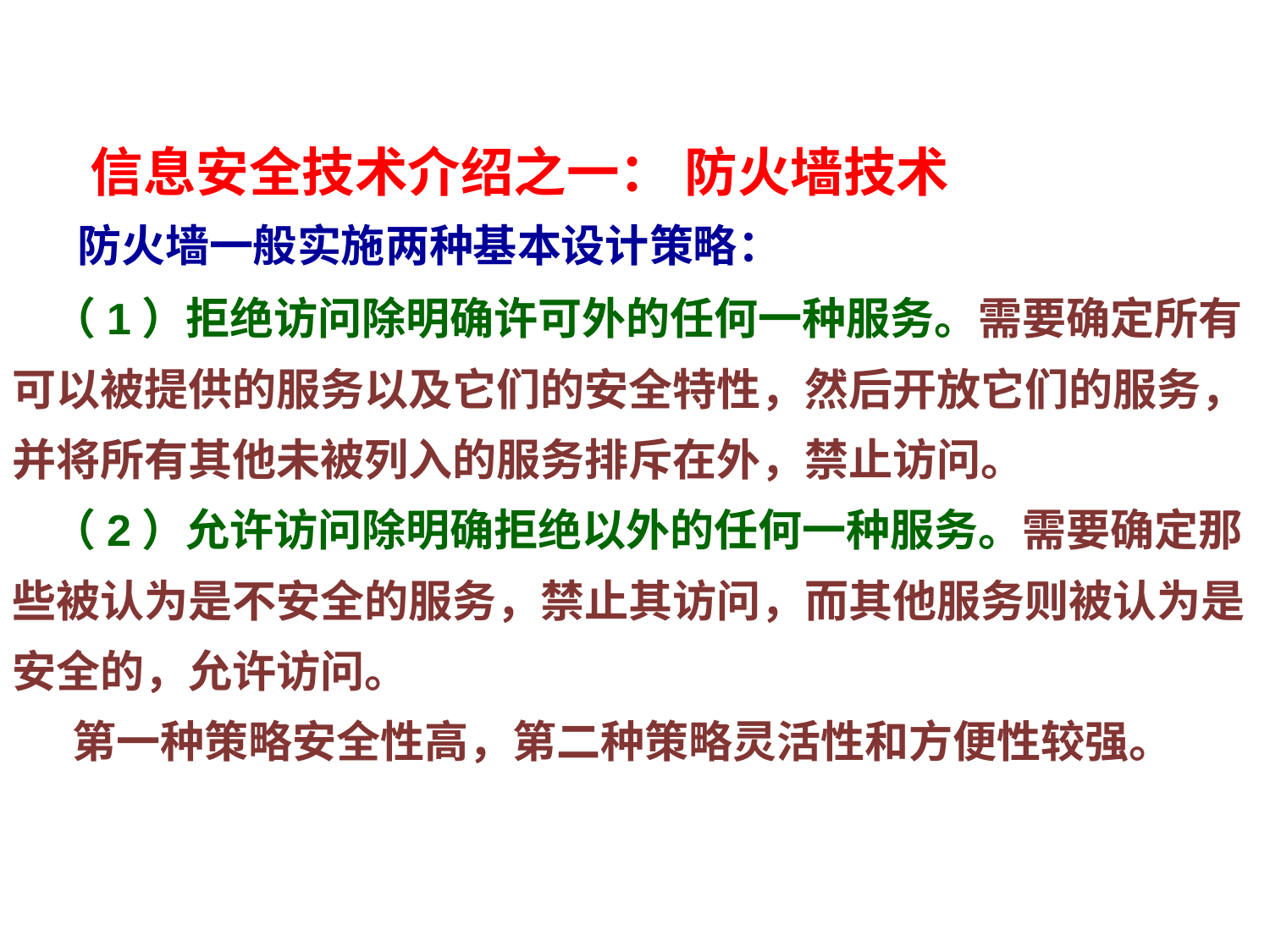

#
     信息安全技术介绍之一： 防火墙技术
     防火墙一般实施两种基本设计策略：
    （1）拒绝访问除明确许可外的任何一种服务。需要确定所有可以被提供的服务以及它们的安全特性，然后开放它们的服务，并将所有其他未被列入的服务排斥在外，禁止访问。
    （2）允许访问除明确拒绝以外的任何一种服务。需要确定那些被认为是不安全的服务，禁止其访问，而其他服务则被认为是安全的，允许访问。
      第一种策略安全性高，第二种策略灵活性和方便性较强。